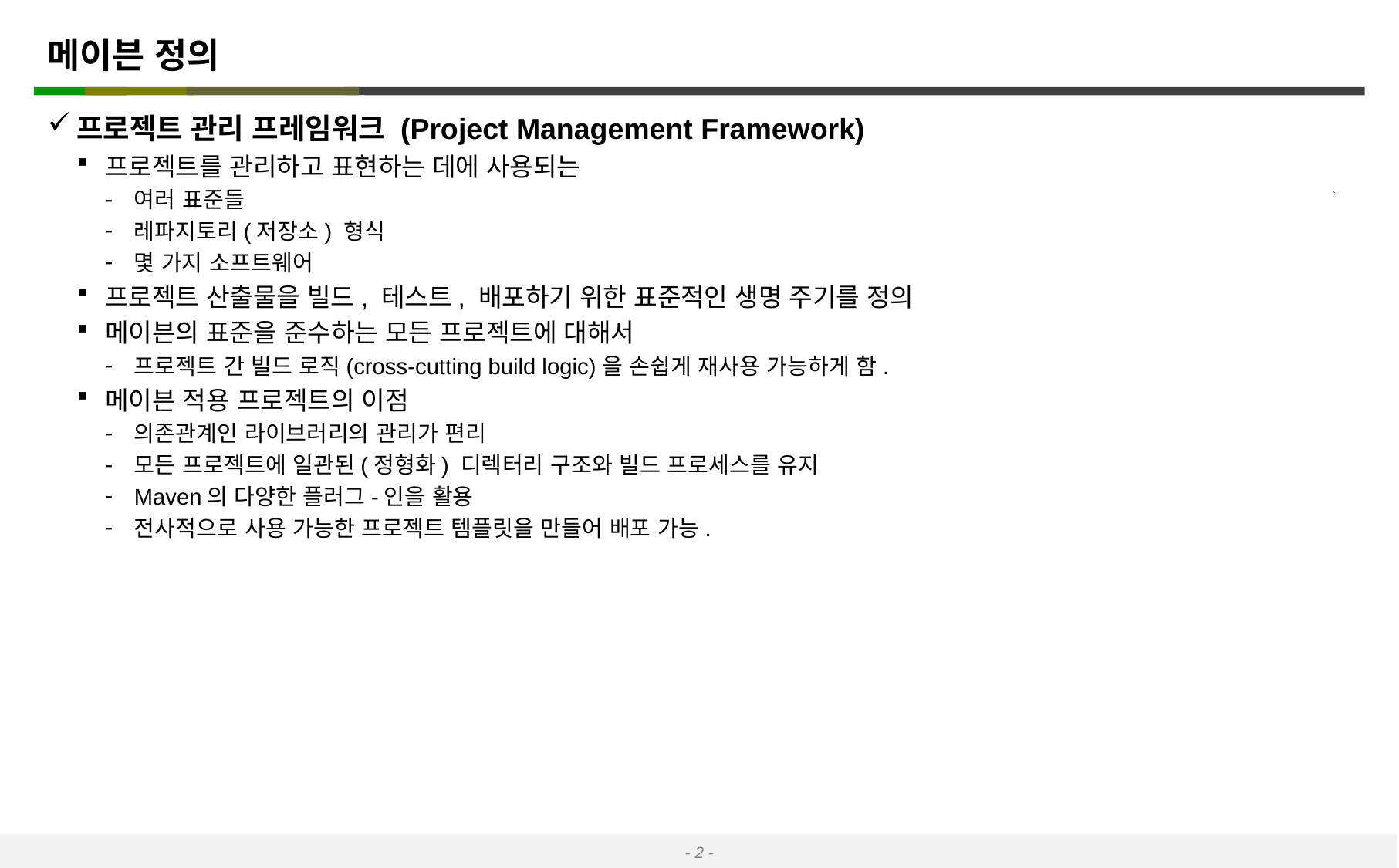

# 메이븐 정의
프로젝트 관리 프레임워크 (Project Management Framework)
프로젝트를 관리하고 표현하는 데에 사용되는
여러 표준들
레파지토리(저장소) 형식
몇 가지 소프트웨어
프로젝트 산출물을 빌드, 테스트, 배포하기 위한 표준적인 생명 주기를 정의
메이븐의 표준을 준수하는 모든 프로젝트에 대해서
프로젝트 간 빌드 로직(cross-cutting build logic)을 손쉽게 재사용 가능하게 함.
메이븐 적용 프로젝트의 이점
의존관계인 라이브러리의 관리가 편리
모든 프로젝트에 일관된(정형화) 디렉터리 구조와 빌드 프로세스를 유지
Maven의 다양한 플러그-인을 활용
전사적으로 사용 가능한 프로젝트 템플릿을 만들어 배포 가능.